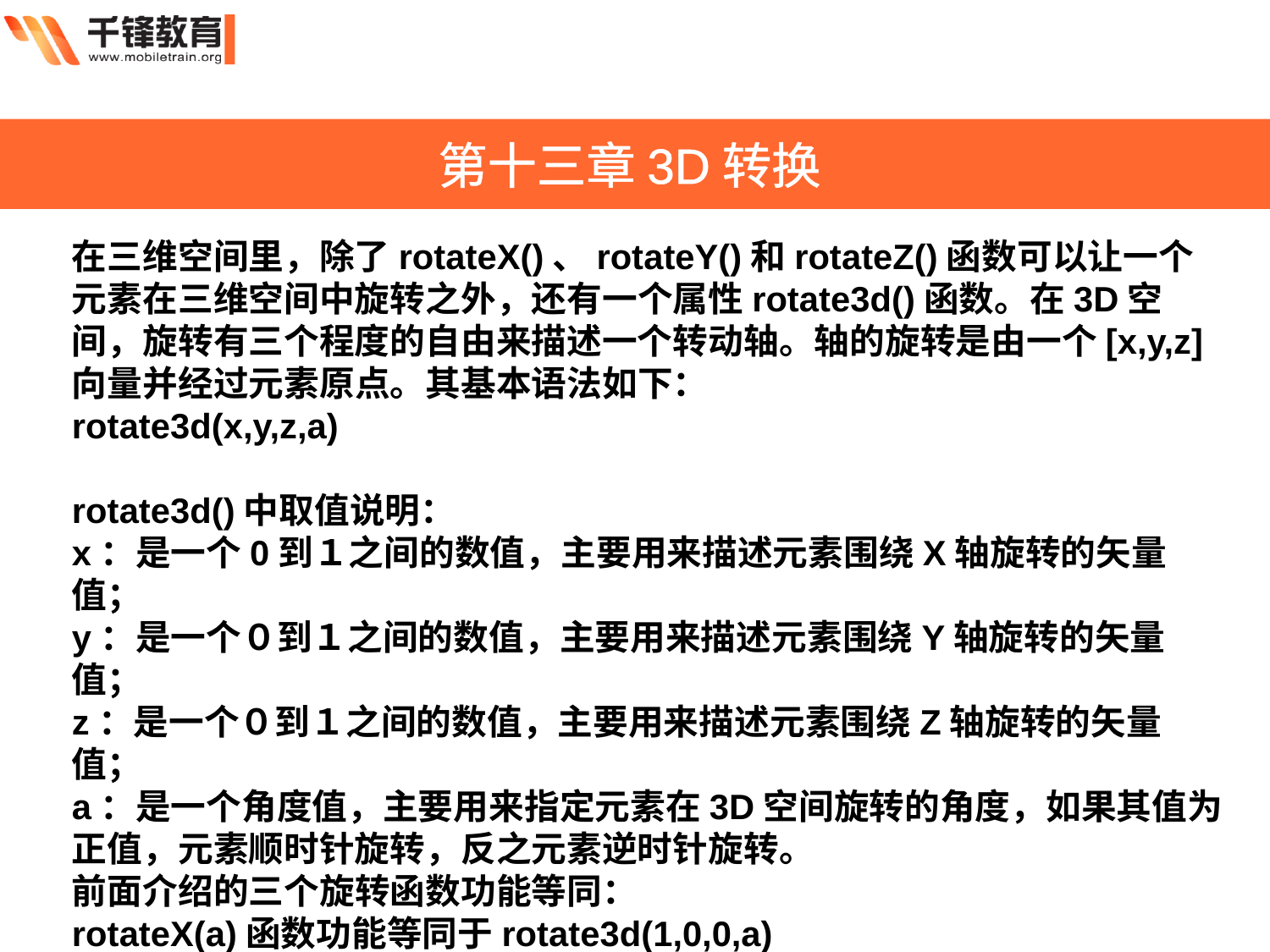

第十三章3D转换
在三维空间里，除了rotateX()、rotateY()和rotateZ()函数可以让一个元素在三维空间中旋转之外，还有一个属性rotate3d()函数。在3D空间，旋转有三个程度的自由来描述一个转动轴。轴的旋转是由一个[x,y,z]向量并经过元素原点。其基本语法如下：
rotate3d(x,y,z,a)

rotate3d()中取值说明：
x：是一个0到１之间的数值，主要用来描述元素围绕X轴旋转的矢量值；
y：是一个０到１之间的数值，主要用来描述元素围绕Y轴旋转的矢量值；
z：是一个０到１之间的数值，主要用来描述元素围绕Z轴旋转的矢量值；
a：是一个角度值，主要用来指定元素在3D空间旋转的角度，如果其值为正值，元素顺时针旋转，反之元素逆时针旋转。
前面介绍的三个旋转函数功能等同：
rotateX(a)函数功能等同于rotate3d(1,0,0,a)
rotateY(a)函数功能等同于rotate3d(0,1,0,a)
rotateZ(a)函数功能等同于rotate3d(0,0,1,a)